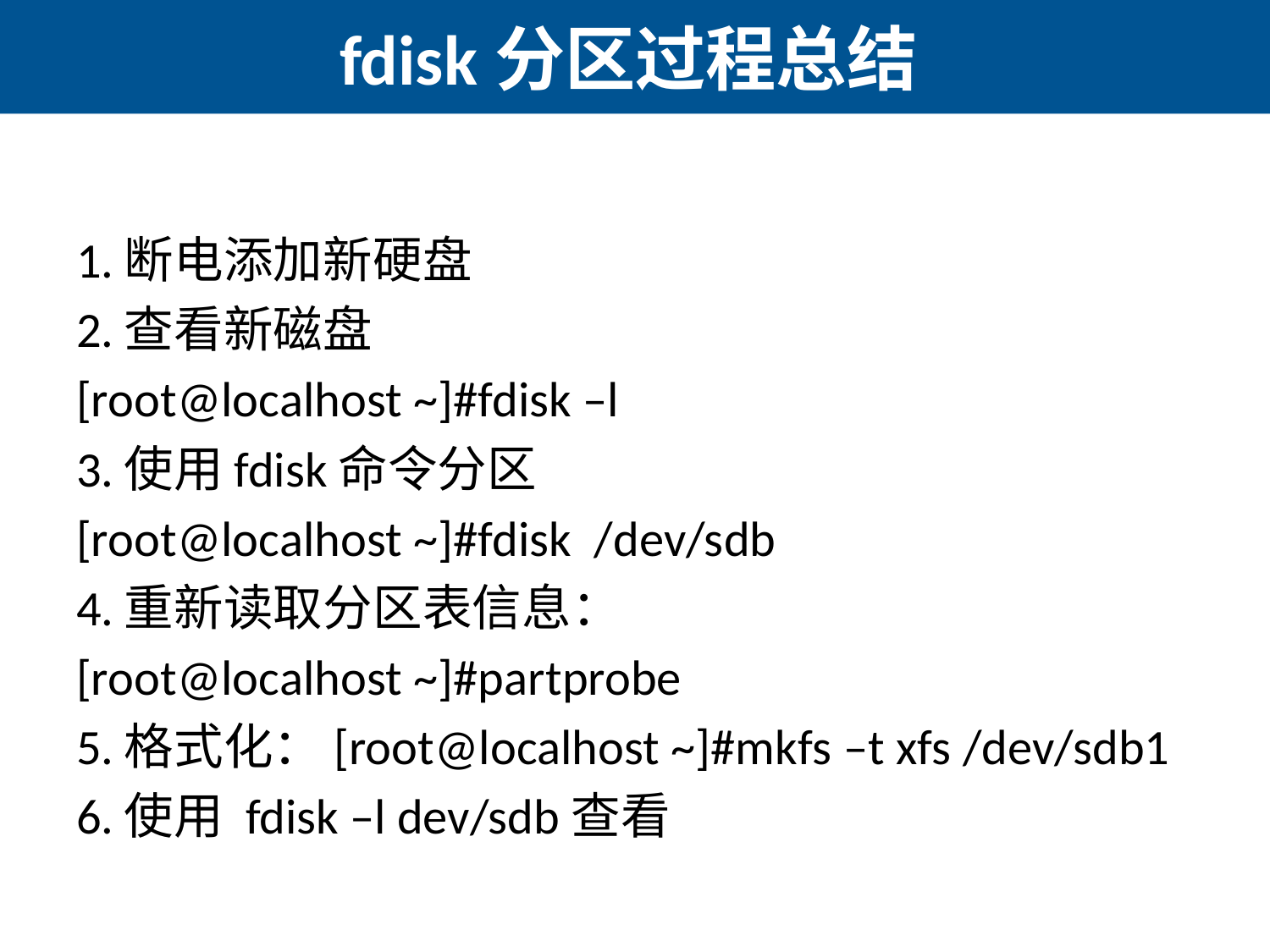

# fdisk分区过程总结
1.断电添加新硬盘
2.查看新磁盘
[root@localhost ~]#fdisk –l
3.使用fdisk命令分区
[root@localhost ~]#fdisk  /dev/sdb
4.重新读取分区表信息：
[root@localhost ~]#partprobe
5.格式化：[root@localhost ~]#mkfs –t xfs /dev/sdb1
6.使用 fdisk –l dev/sdb查看